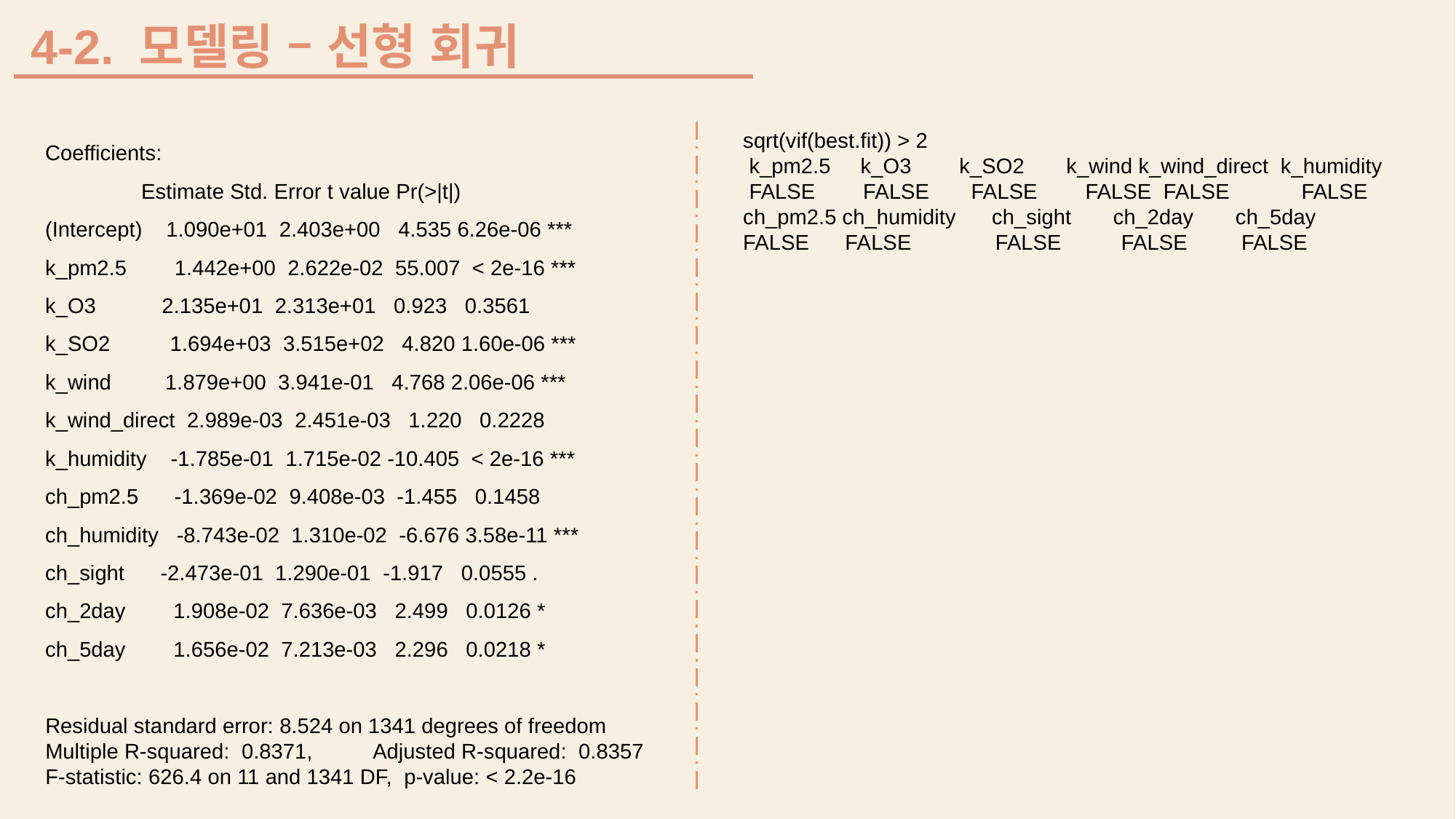

4-2. 모델링 – 선형 회귀
Coefficients:
                Estimate Std. Error t value Pr(>|t|)
(Intercept)    1.090e+01  2.403e+00   4.535 6.26e-06 ***
k_pm2.5        1.442e+00  2.622e-02  55.007  < 2e-16 ***
k_O3           2.135e+01  2.313e+01   0.923   0.3561
k_SO2          1.694e+03  3.515e+02   4.820 1.60e-06 ***
k_wind         1.879e+00  3.941e-01   4.768 2.06e-06 ***
k_wind_direct  2.989e-03  2.451e-03   1.220   0.2228
k_humidity    -1.785e-01  1.715e-02 -10.405  < 2e-16 ***
ch_pm2.5      -1.369e-02  9.408e-03  -1.455   0.1458
ch_humidity   -8.743e-02  1.310e-02  -6.676 3.58e-11 ***
ch_sight      -2.473e-01  1.290e-01  -1.917   0.0555 .
ch_2day        1.908e-02  7.636e-03   2.499   0.0126 *
ch_5day        1.656e-02  7.213e-03   2.296   0.0218 *
sqrt(vif(best.fit)) > 2
 k_pm2.5     k_O3        k_SO2       k_wind k_wind_direct  k_humidity
 FALSE        FALSE       FALSE        FALSE  FALSE            FALSE
ch_pm2.5 ch_humidity      ch_sight       ch_2day       ch_5day
FALSE      FALSE              FALSE          FALSE         FALSE
Residual standard error: 8.524 on 1341 degrees of freedom
Multiple R-squared:  0.8371,	Adjusted R-squared:  0.8357
F-statistic: 626.4 on 11 and 1341 DF,  p-value: < 2.2e-16